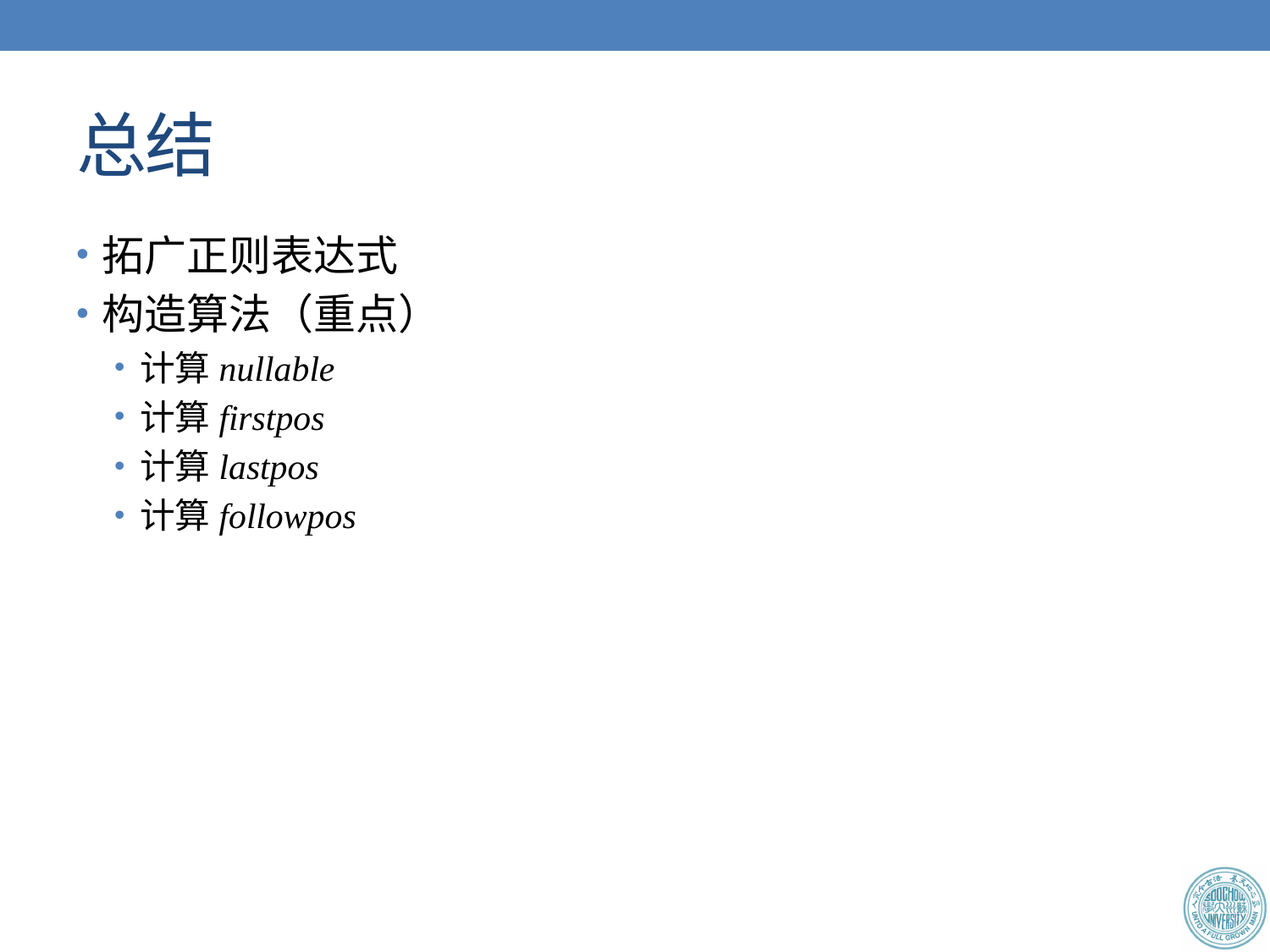

# 总结
拓广正则表达式
构造算法（重点）
计算nullable
计算firstpos
计算lastpos
计算followpos